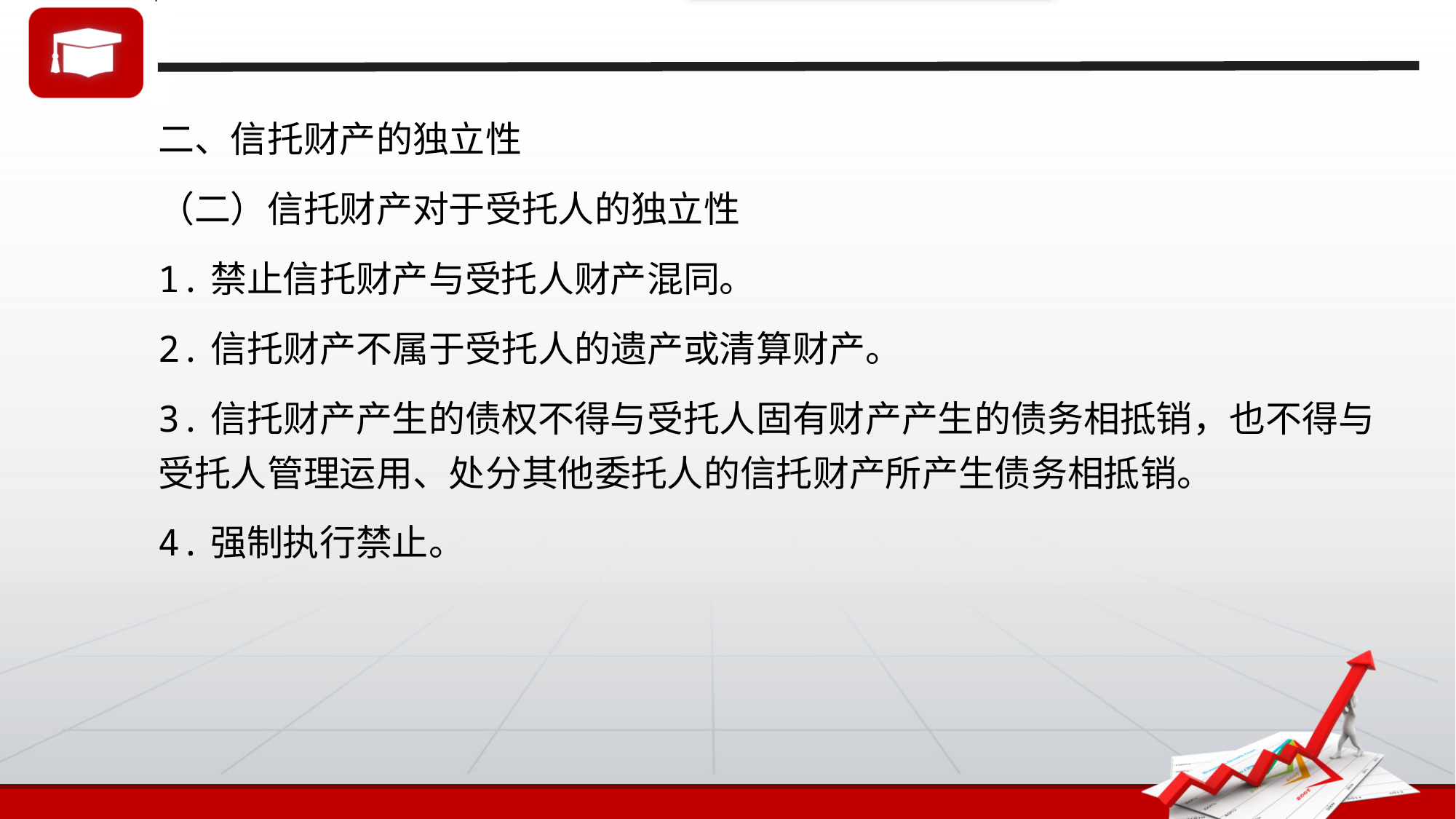

二、信托财产的独立性
（二）信托财产对于受托人的独立性
1.禁止信托财产与受托人财产混同。
2.信托财产不属于受托人的遗产或清算财产。
3.信托财产产生的债权不得与受托人固有财产产生的债务相抵销，也不得与受托人管理运用、处分其他委托人的信托财产所产生债务相抵销。
4.强制执行禁止。